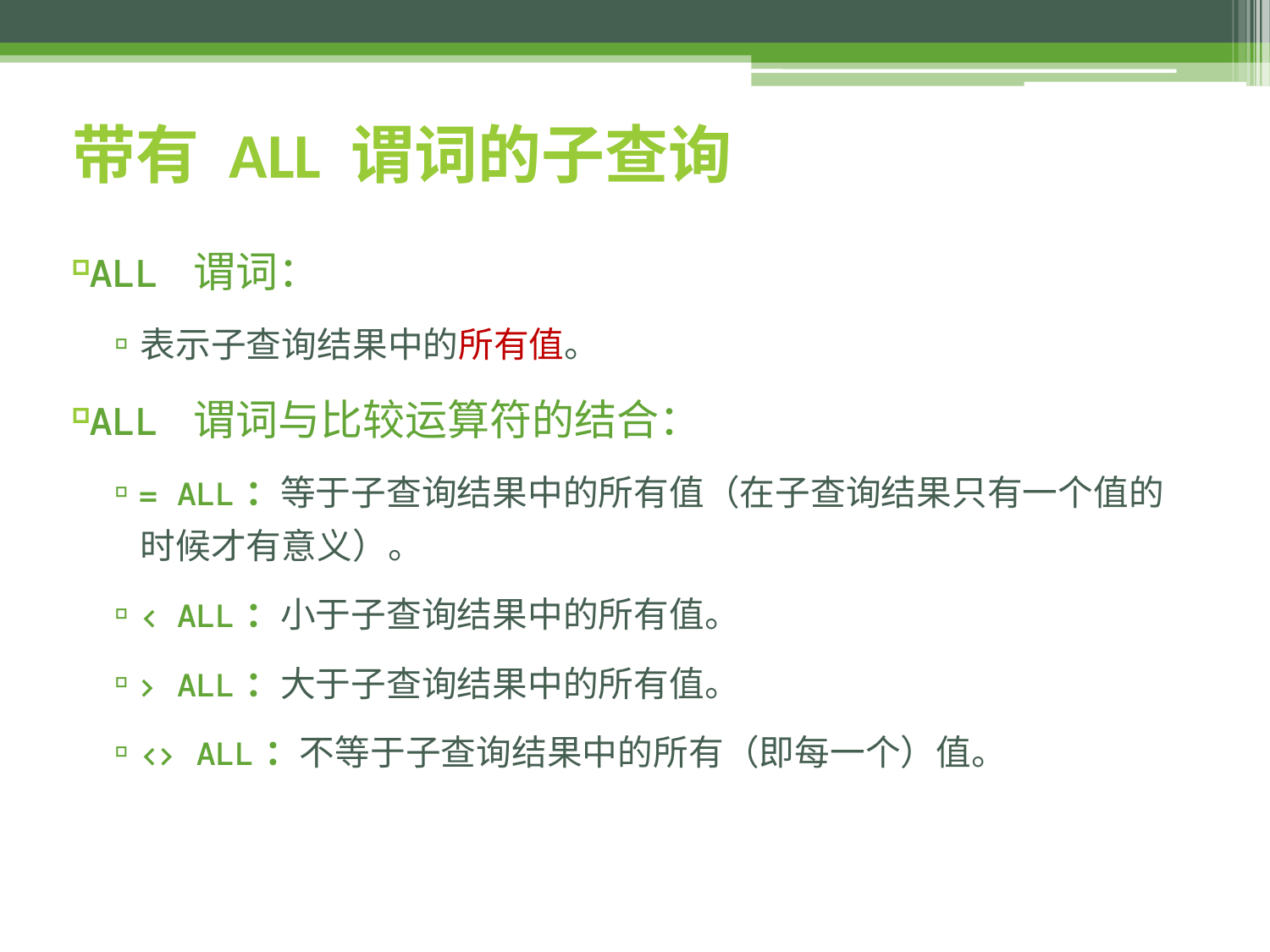

# 带有 ALL 谓词的子查询
ALL 谓词：
表示子查询结果中的所有值。
ALL 谓词与比较运算符的结合：
= ALL：等于子查询结果中的所有值（在子查询结果只有一个值的时候才有意义）。
< ALL：小于子查询结果中的所有值。
> ALL：大于子查询结果中的所有值。
<> ALL：不等于子查询结果中的所有（即每一个）值。